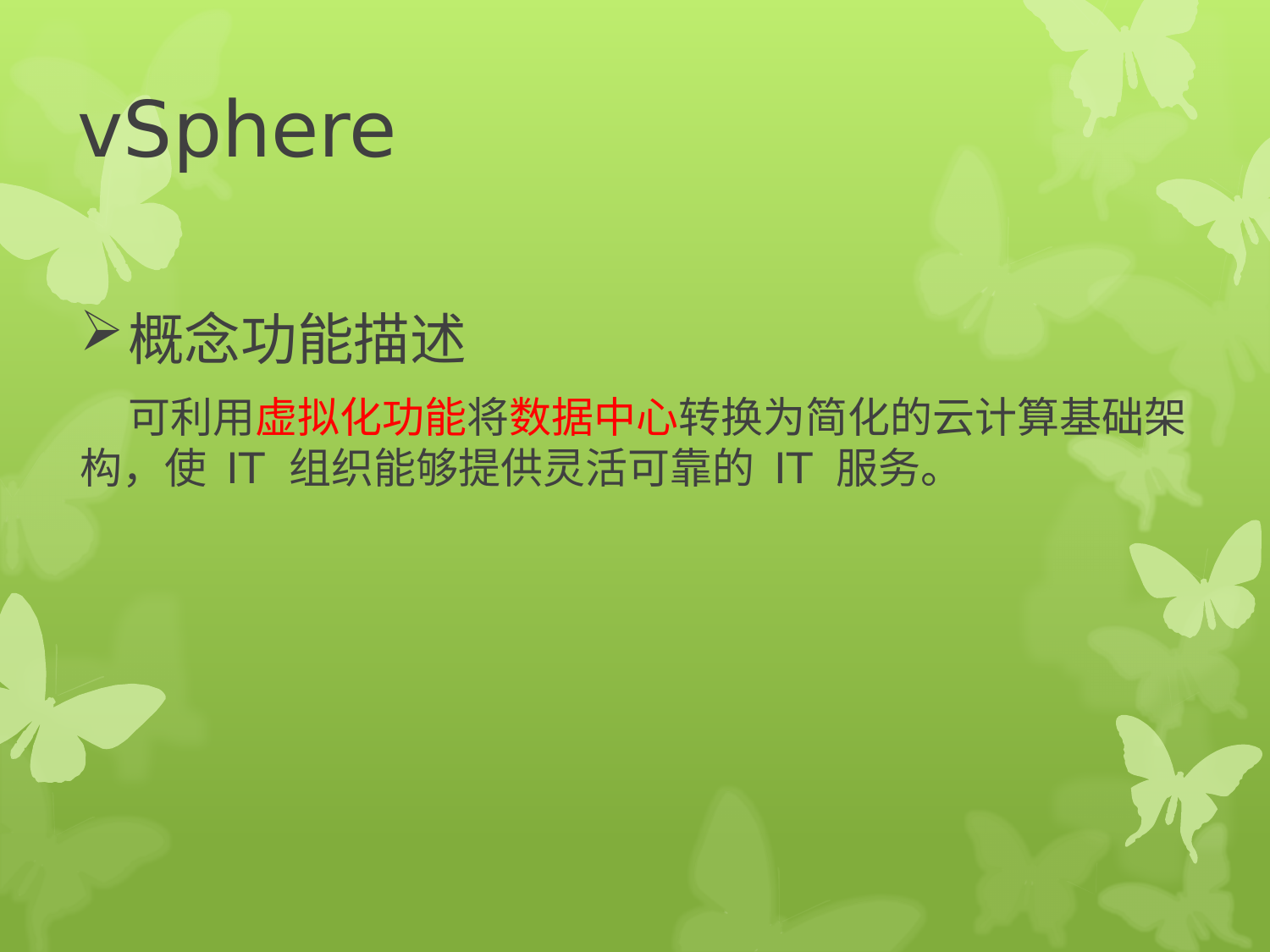

# vSphere
概念功能描述
    可利用虚拟化功能将数据中心转换为简化的云计算基础架构，使 IT 组织能够提供灵活可靠的 IT 服务。